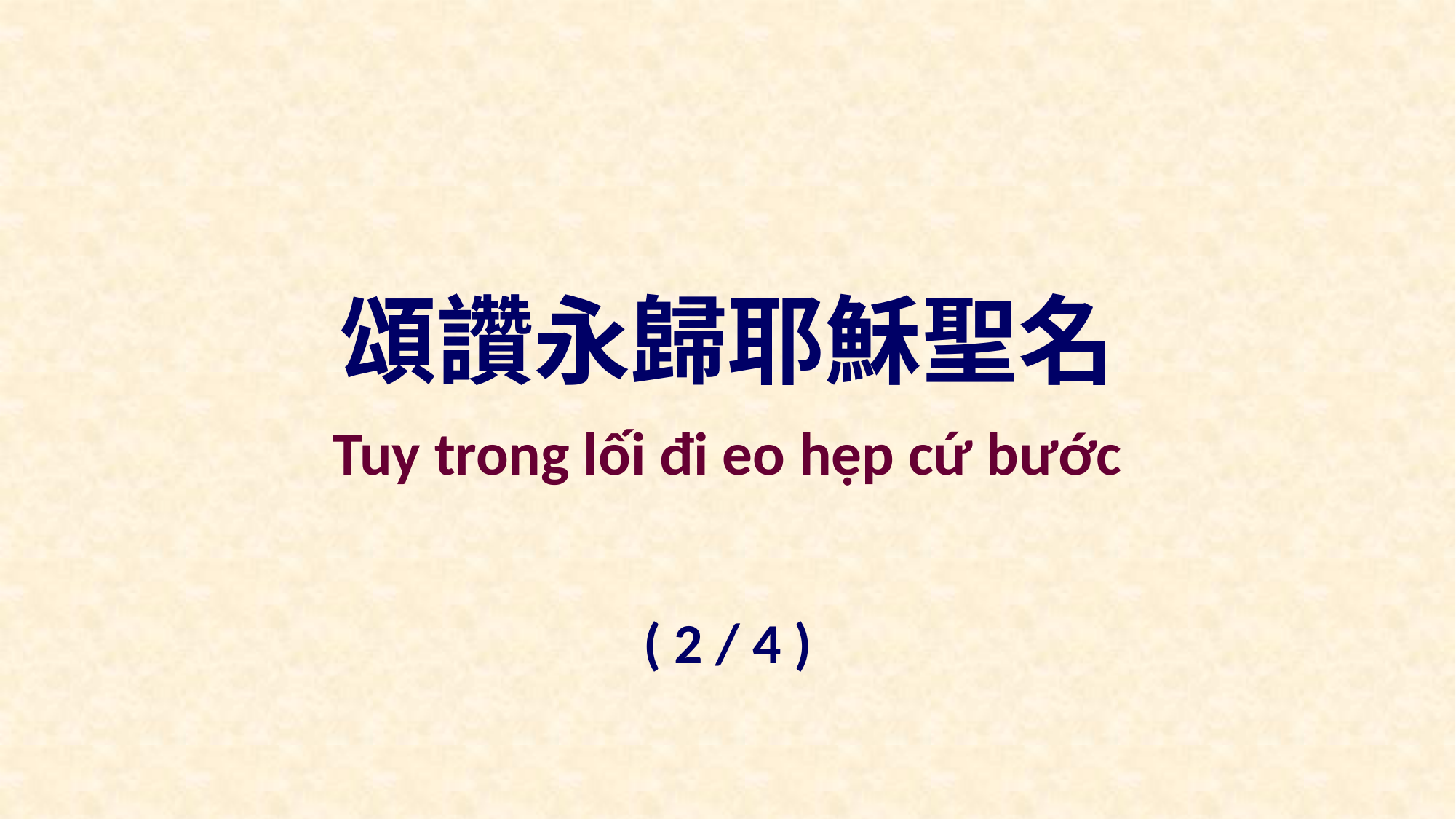

頌讚永歸耶穌聖名
Tuy trong lối đi eo hẹp cứ bước
( 2 / 4 )